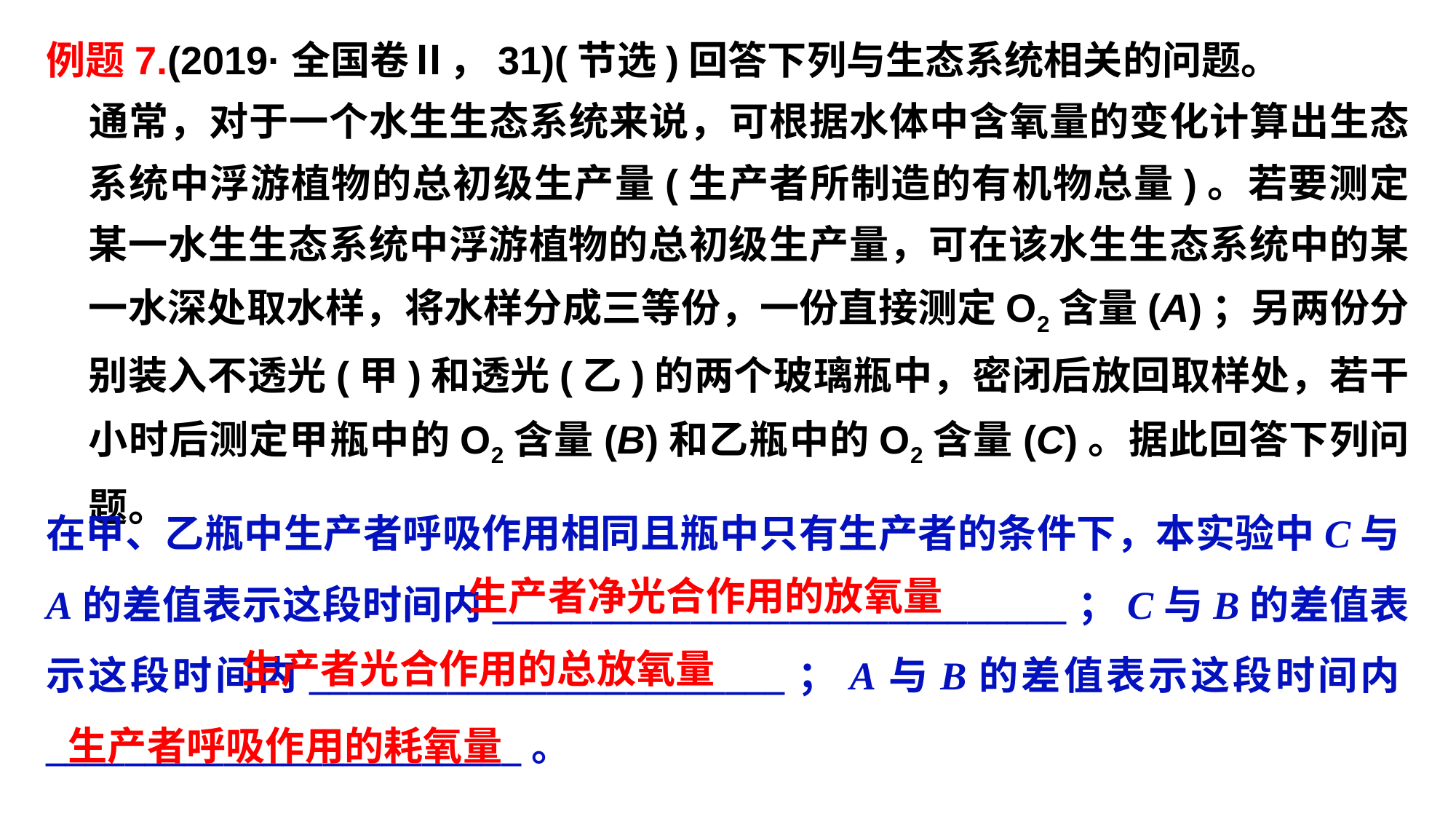

例题7.(2019·全国卷Ⅱ，31)(节选)回答下列与生态系统相关的问题。
	通常，对于一个水生生态系统来说，可根据水体中含氧量的变化计算出生态系统中浮游植物的总初级生产量(生产者所制造的有机物总量)。若要测定某一水生生态系统中浮游植物的总初级生产量，可在该水生生态系统中的某一水深处取水样，将水样分成三等份，一份直接测定O2含量(A)；另两份分别装入不透光(甲)和透光(乙)的两个玻璃瓶中，密闭后放回取样处，若干小时后测定甲瓶中的O2含量(B)和乙瓶中的O2含量(C)。据此回答下列问题。
在甲、乙瓶中生产者呼吸作用相同且瓶中只有生产者的条件下，本实验中C与A的差值表示这段时间内_____________________________；C与B的差值表示这段时间内________________________；A与B的差值表示这段时间内________________________。
生产者净光合作用的放氧量
生产者光合作用的总放氧量
生产者呼吸作用的耗氧量